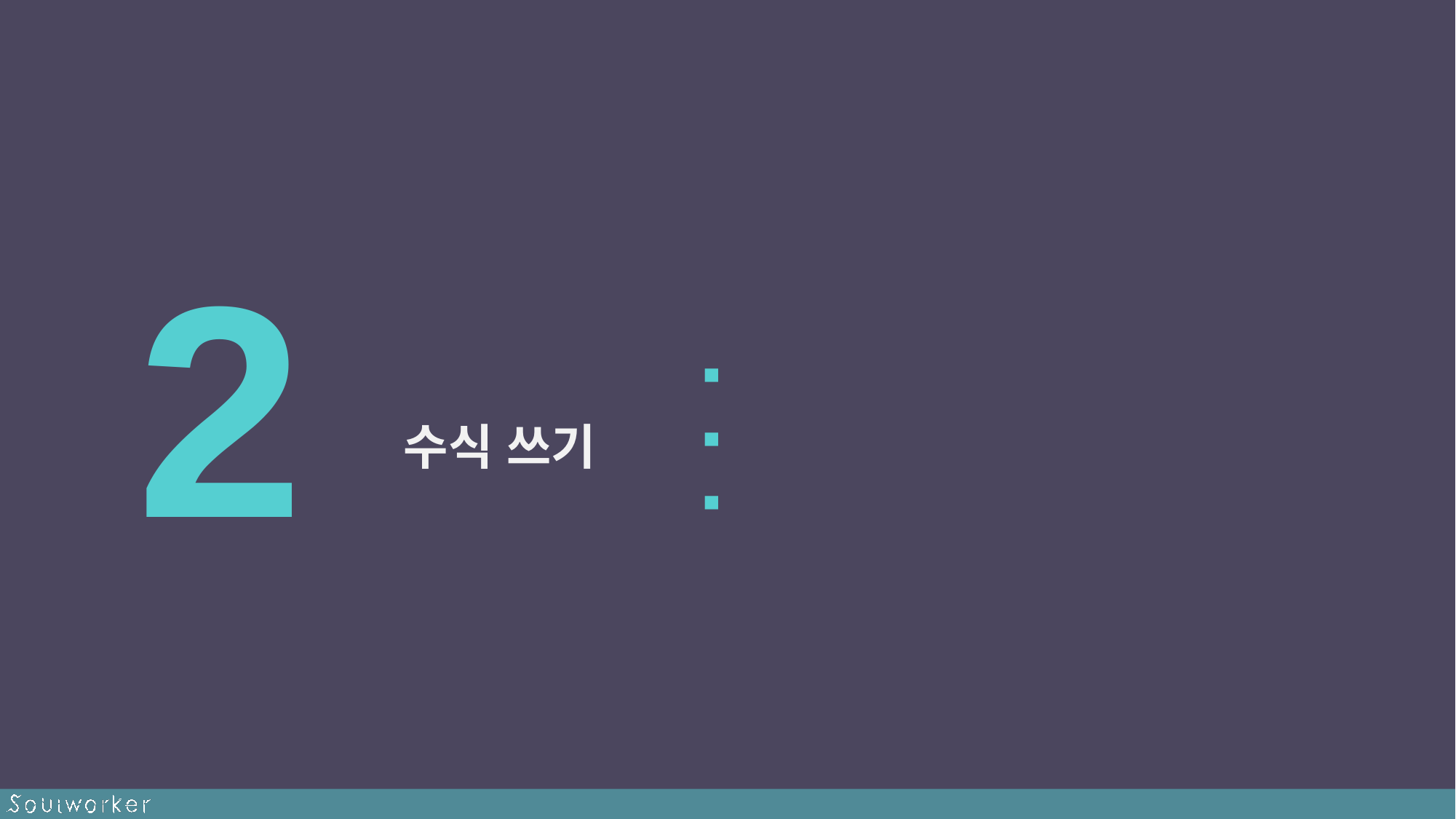

2
Naver blog 수식
image
Tex plugin(Mathjax vs Katex)
수식 쓰기